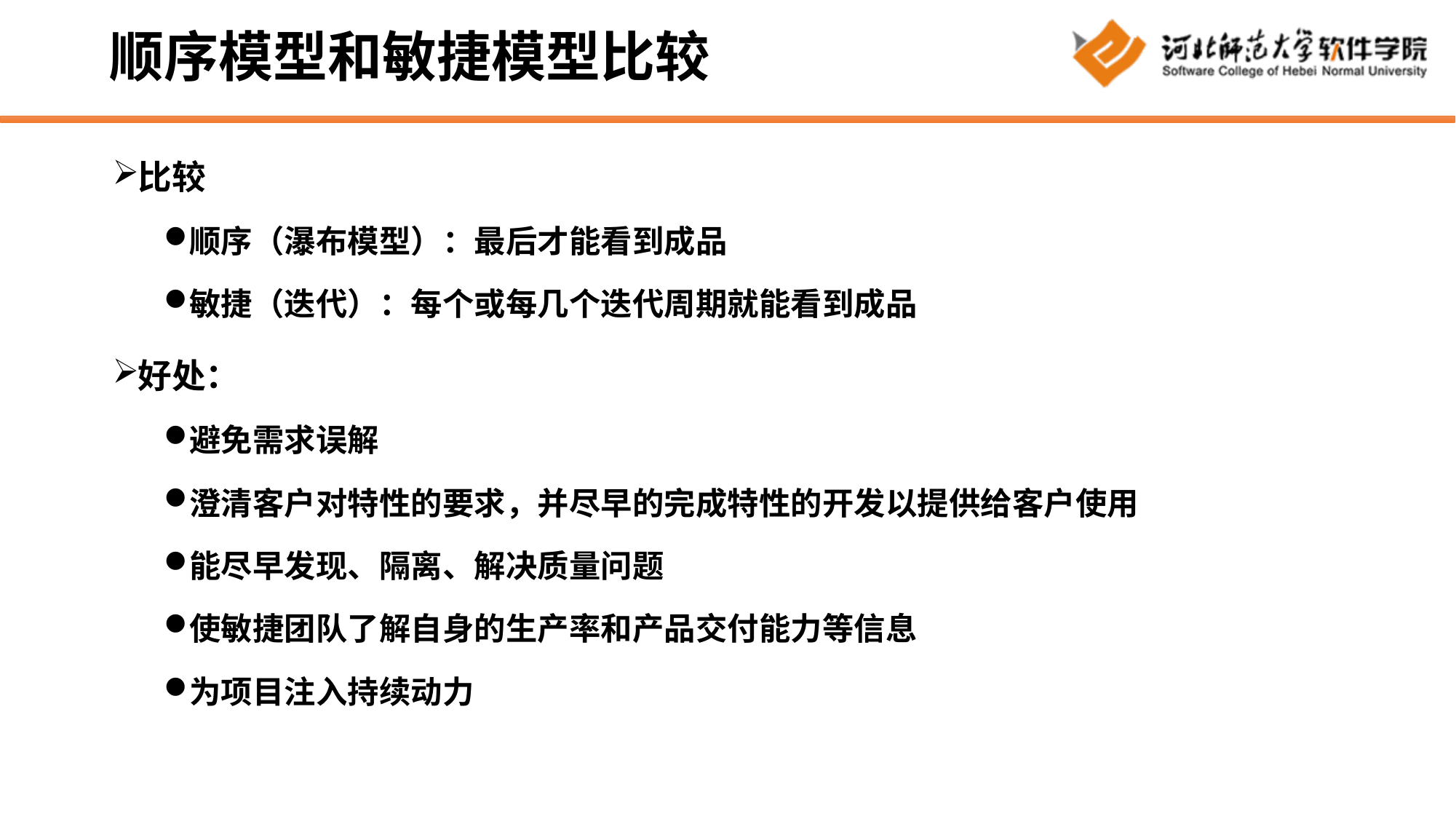

# 顺序模型和敏捷模型比较
比较
顺序（瀑布模型）：最后才能看到成品
敏捷（迭代）：每个或每几个迭代周期就能看到成品
好处：
避免需求误解
澄清客户对特性的要求，并尽早的完成特性的开发以提供给客户使用
能尽早发现、隔离、解决质量问题
使敏捷团队了解自身的生产率和产品交付能力等信息
为项目注入持续动力